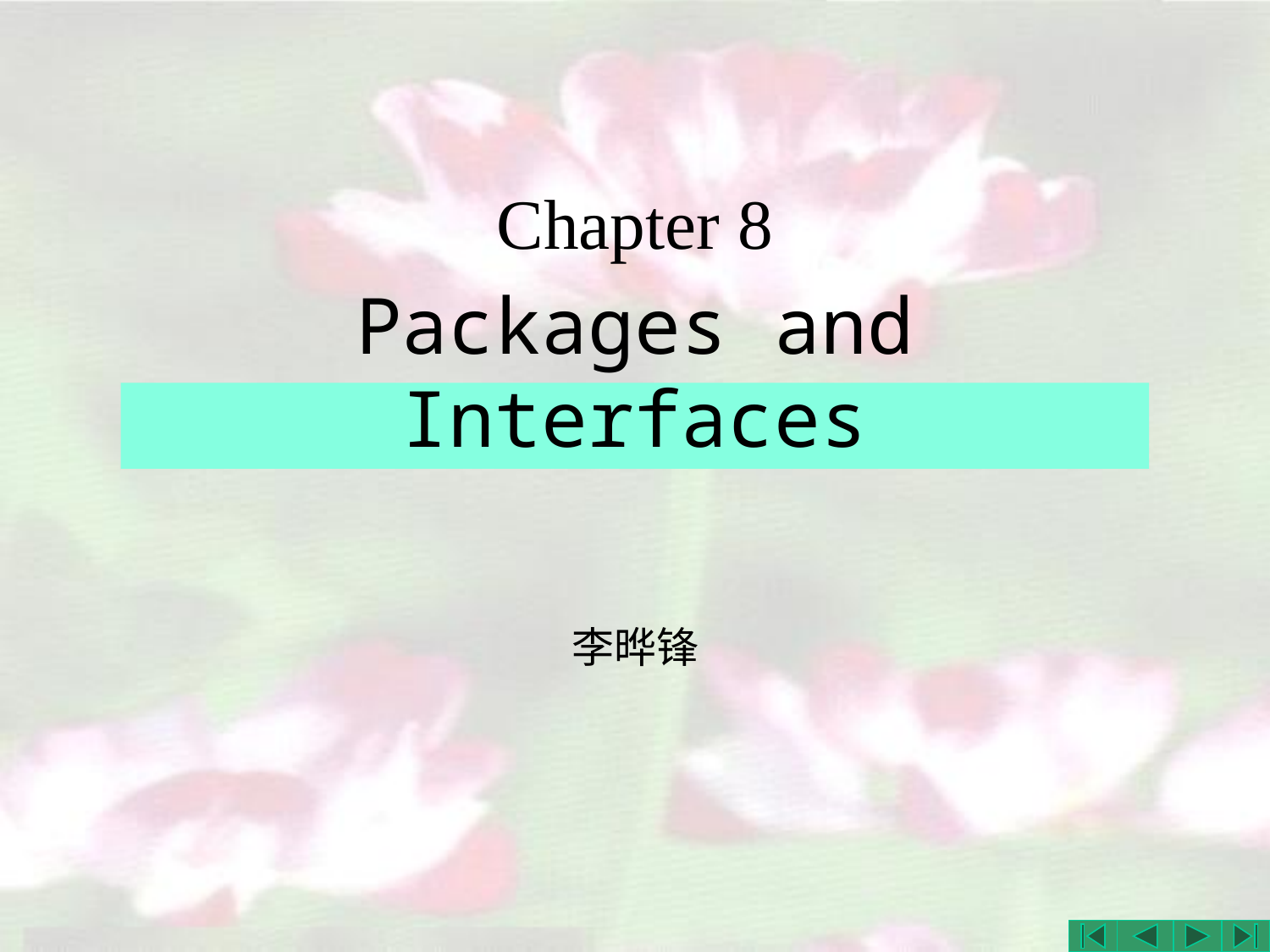

# Chapter 8
Packages and Interfaces
李晔锋